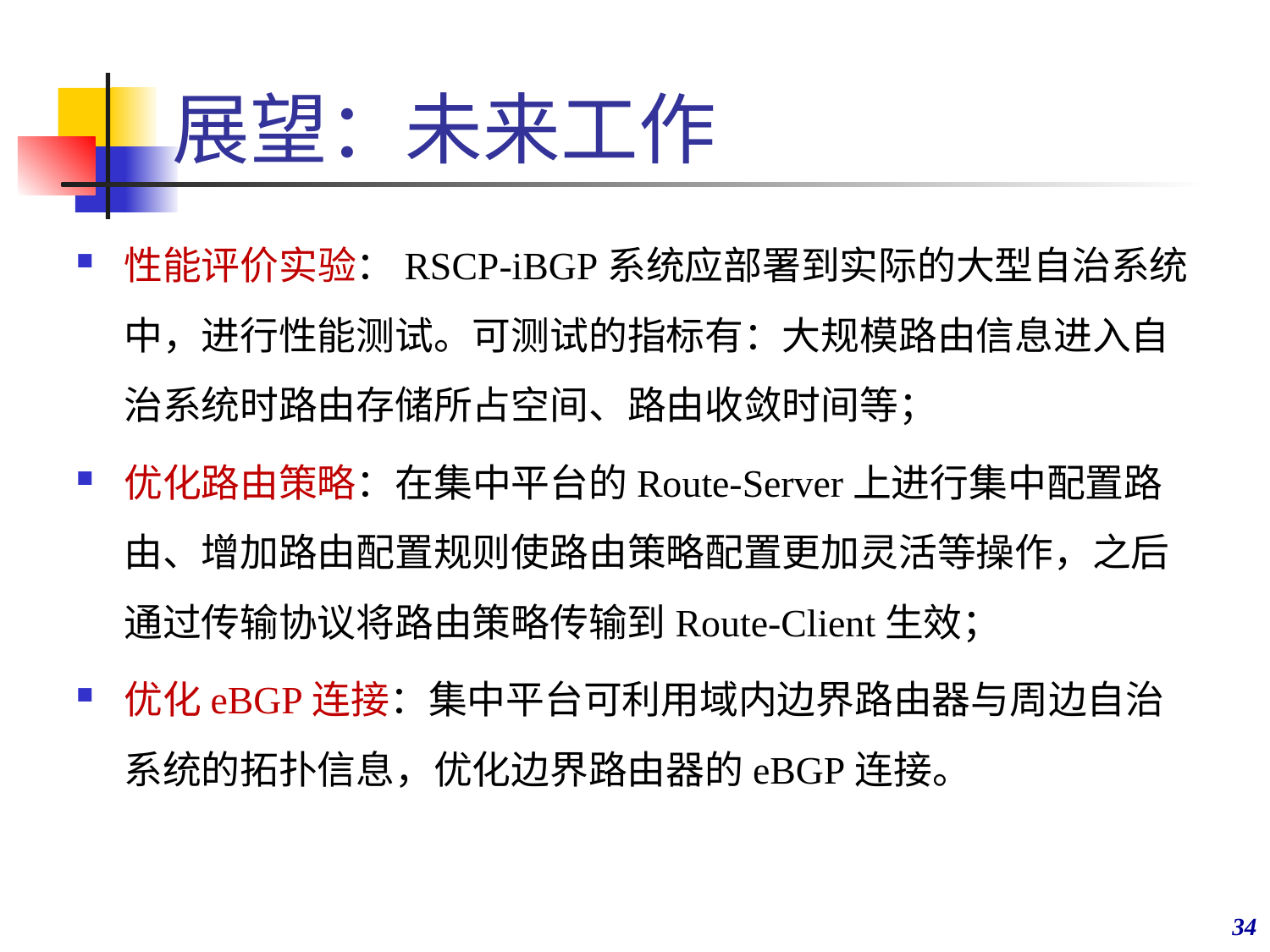

# 展望：未来工作
性能评价实验：RSCP-iBGP系统应部署到实际的大型自治系统中，进行性能测试。可测试的指标有：大规模路由信息进入自治系统时路由存储所占空间、路由收敛时间等；
优化路由策略：在集中平台的Route-Server上进行集中配置路由、增加路由配置规则使路由策略配置更加灵活等操作，之后通过传输协议将路由策略传输到Route-Client生效；
优化eBGP连接：集中平台可利用域内边界路由器与周边自治系统的拓扑信息，优化边界路由器的eBGP连接。
34